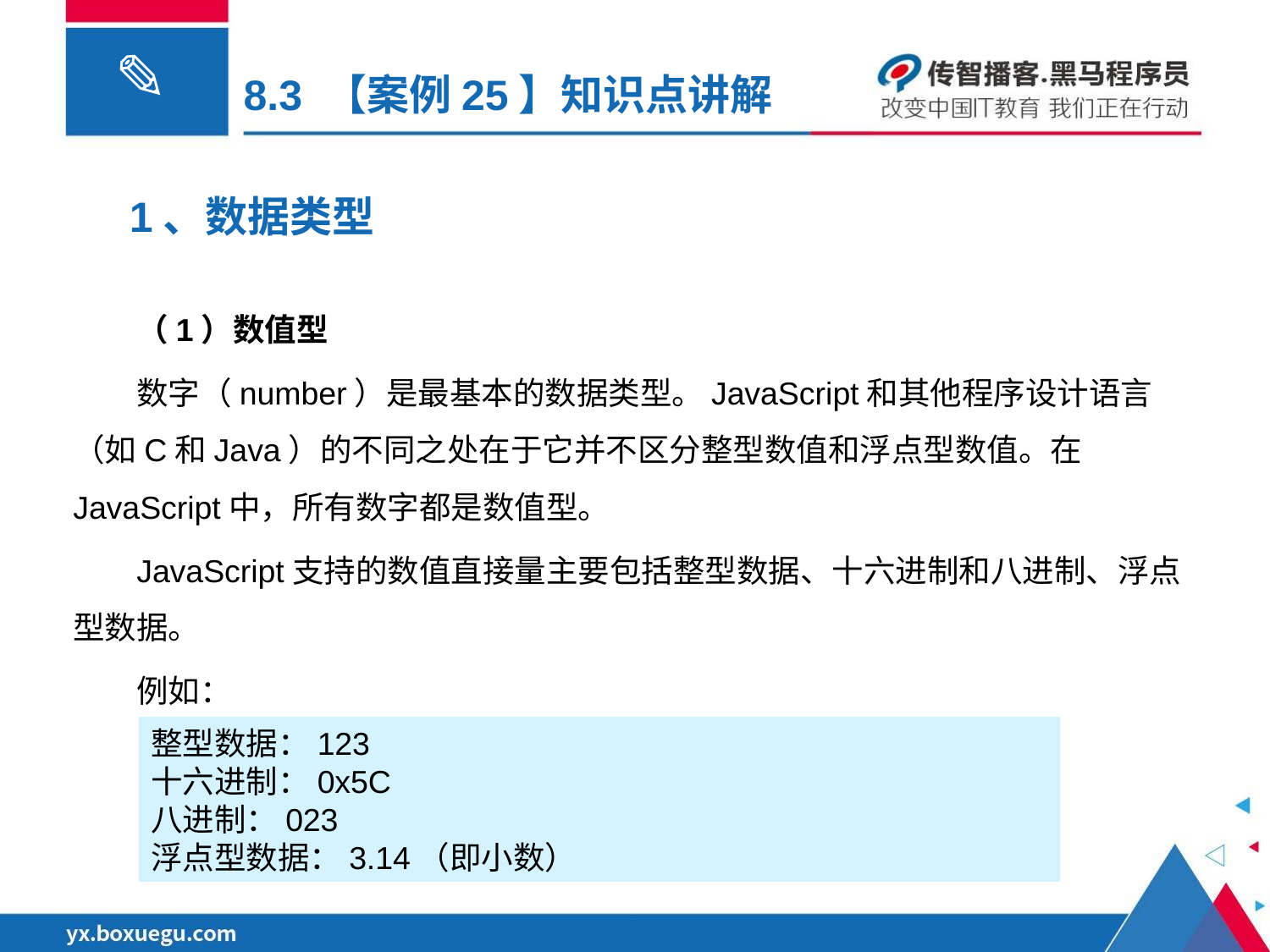

# 8.3 【案例25】知识点讲解
1、数据类型
（1）数值型
数字（number）是最基本的数据类型。JavaScript和其他程序设计语言（如C和Java）的不同之处在于它并不区分整型数值和浮点型数值。在JavaScript中，所有数字都是数值型。
JavaScript支持的数值直接量主要包括整型数据、十六进制和八进制、浮点型数据。
例如：
整型数据：123
十六进制：0x5C
八进制：023
浮点型数据：3.14（即小数）